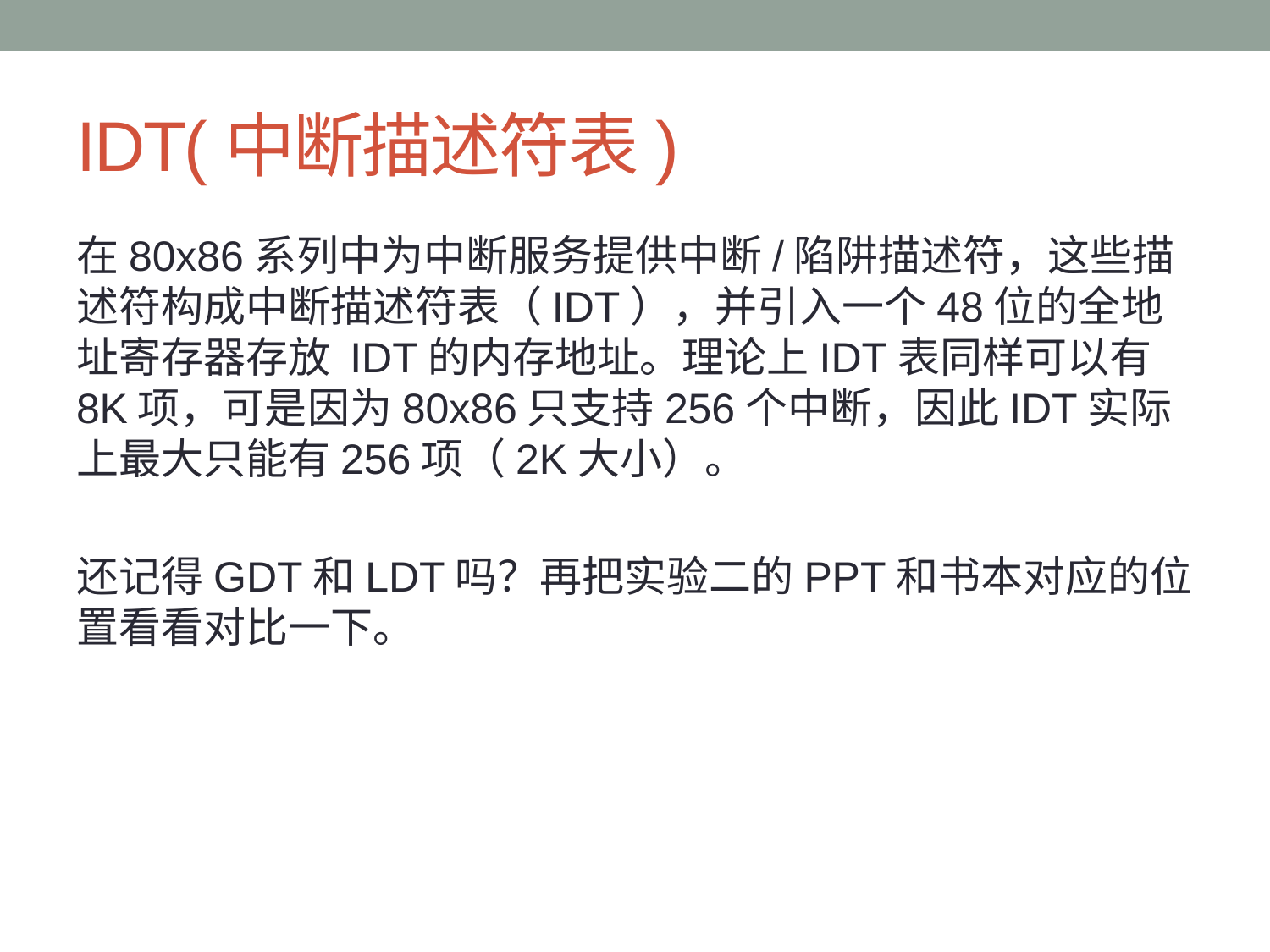

# IDT(中断描述符表)
在80x86系列中为中断服务提供中断/陷阱描述符，这些描述符构成中断描述符表（IDT），并引入一个48位的全地址寄存器存放 IDT的内存地址。理论上IDT表同样可以有8K项，可是因为80x86只支持256个中断，因此IDT实际上最大只能有256项（2K大小）。

还记得GDT和LDT吗？再把实验二的PPT和书本对应的位置看看对比一下。